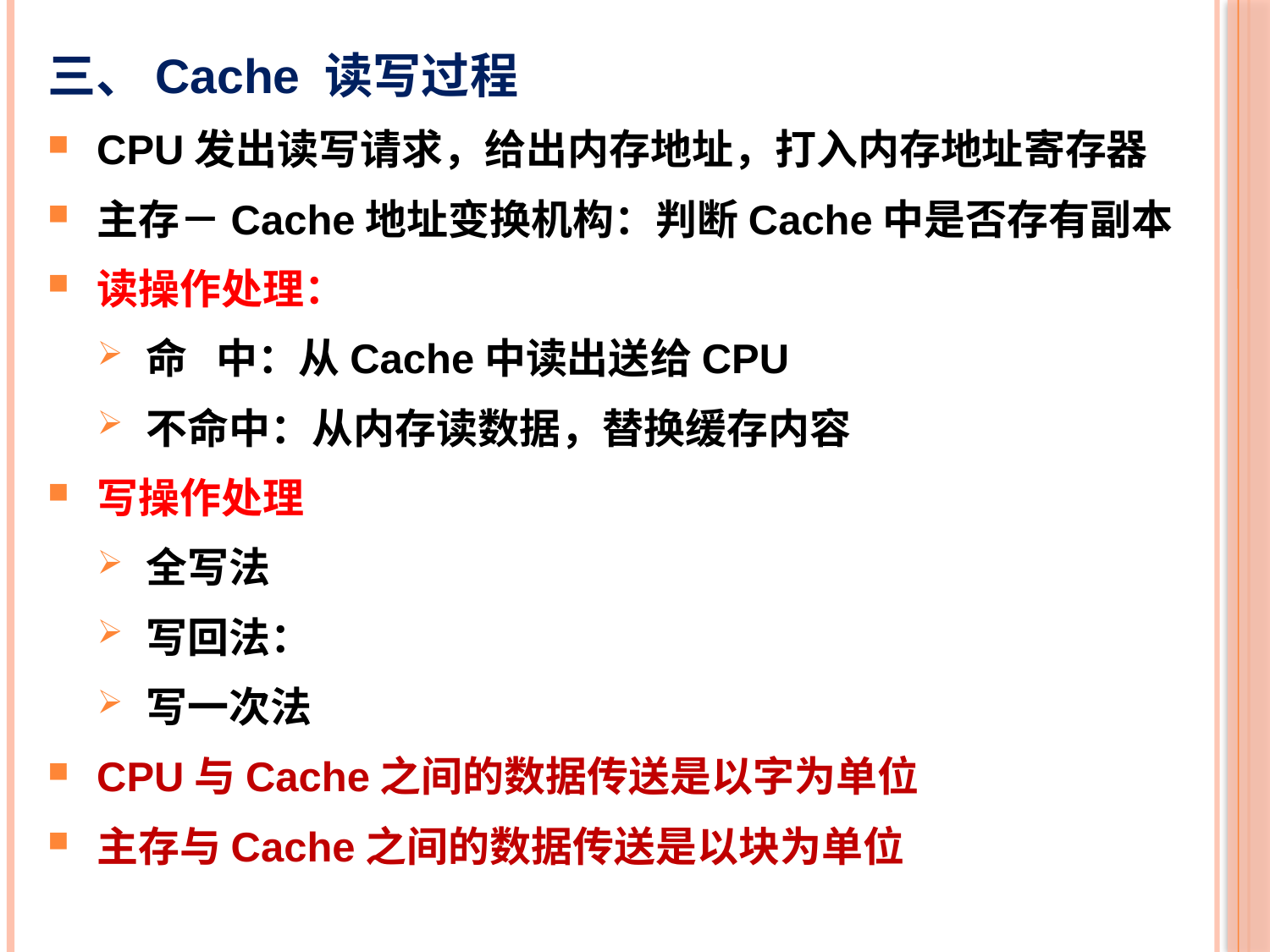

三、Cache 读写过程
CPU发出读写请求，给出内存地址，打入内存地址寄存器
主存－Cache地址变换机构：判断Cache中是否存有副本
读操作处理：
命   中：从Cache中读出送给CPU
不命中：从内存读数据，替换缓存内容
写操作处理
全写法
写回法：
写一次法
CPU与Cache之间的数据传送是以字为单位
主存与Cache之间的数据传送是以块为单位